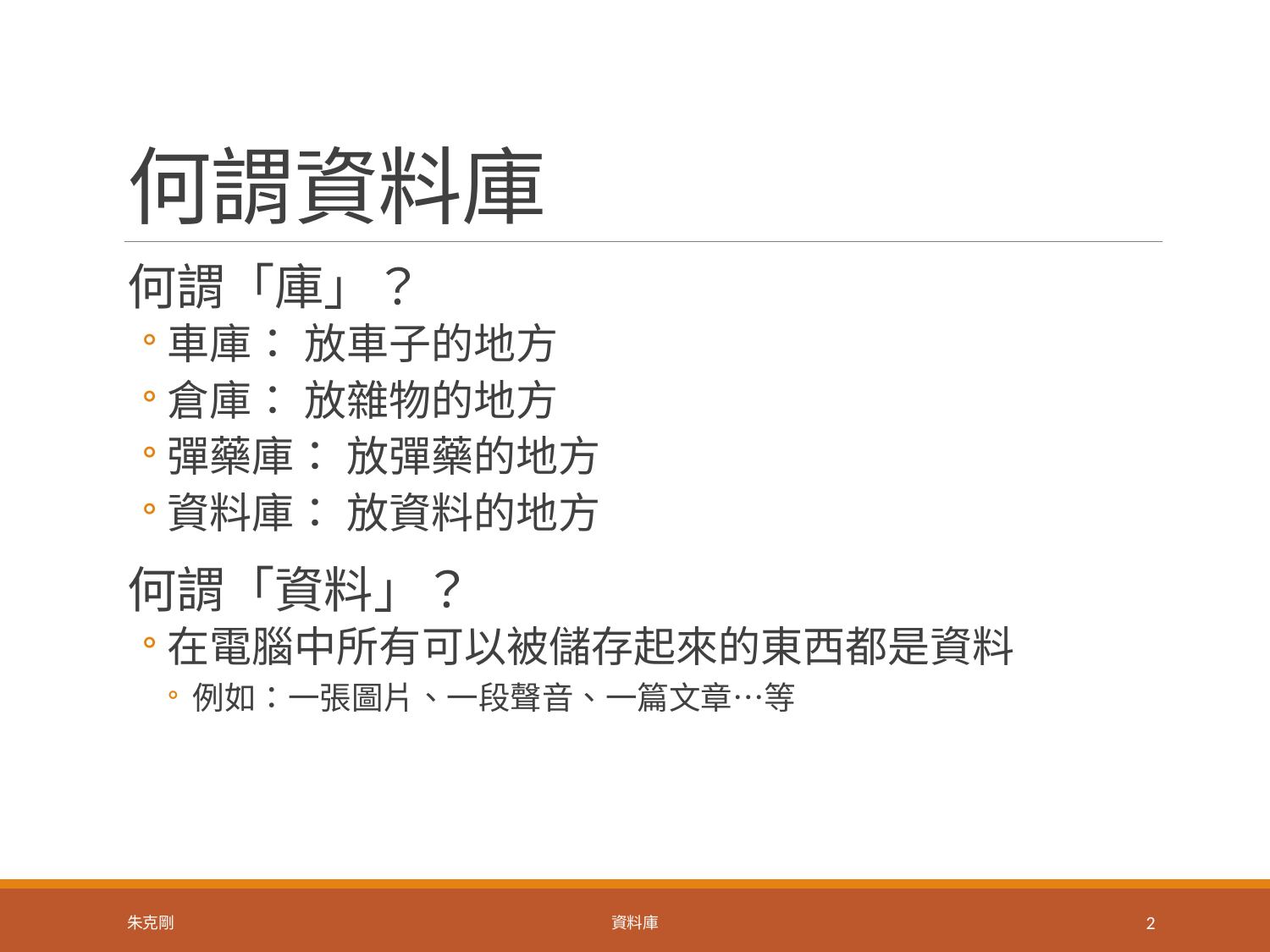

# 何謂資料庫
何謂「庫」？
車庫： 放車子的地方
倉庫： 放雜物的地方
彈藥庫： 放彈藥的地方
資料庫： 放資料的地方
何謂「資料」？
在電腦中所有可以被儲存起來的東西都是資料
例如：一張圖片、一段聲音、一篇文章…等

朱克剛
資料庫
2